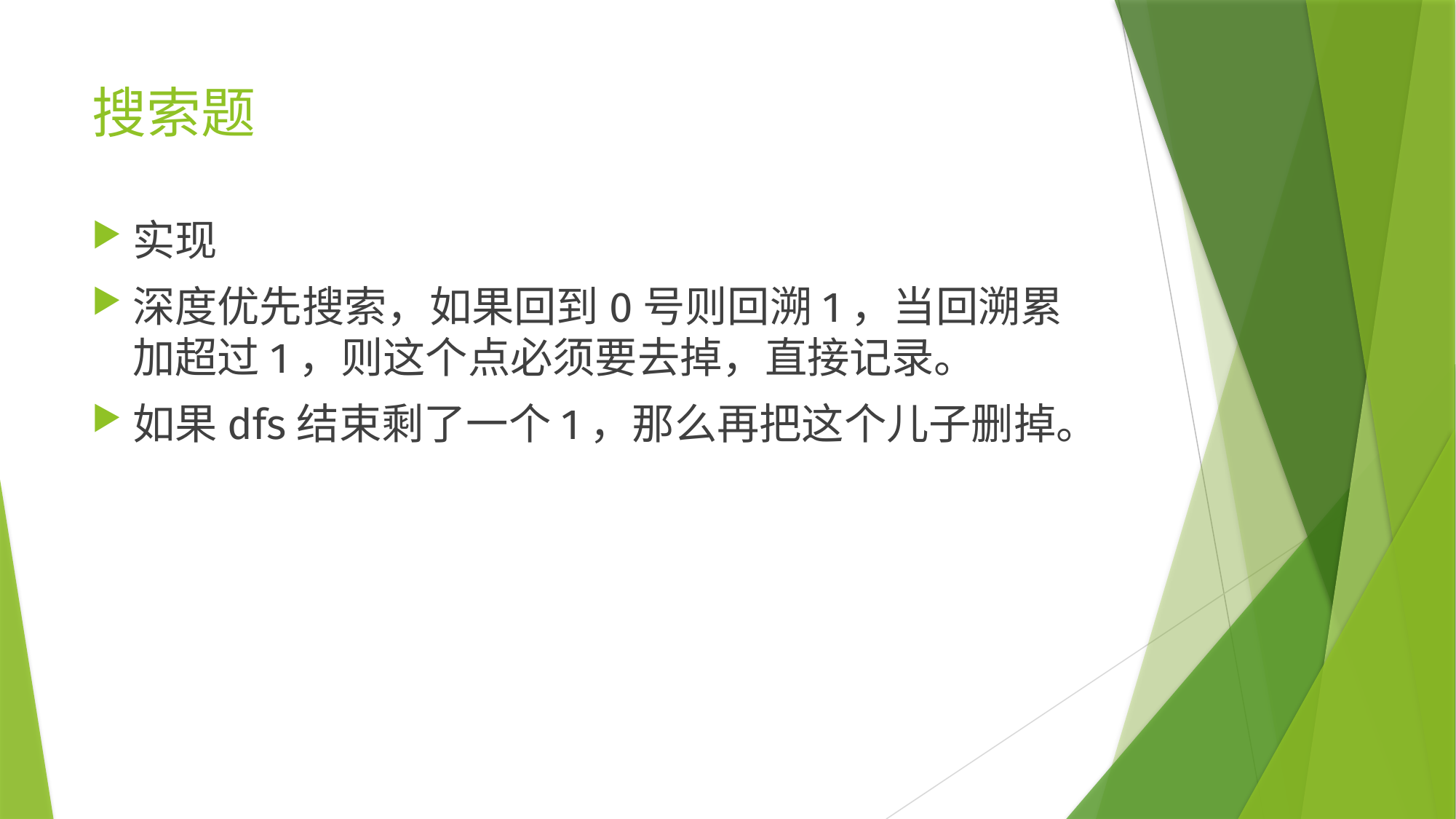

# 搜索题
实现
深度优先搜索，如果回到0号则回溯1，当回溯累加超过1，则这个点必须要去掉，直接记录。
如果dfs结束剩了一个1，那么再把这个儿子删掉。